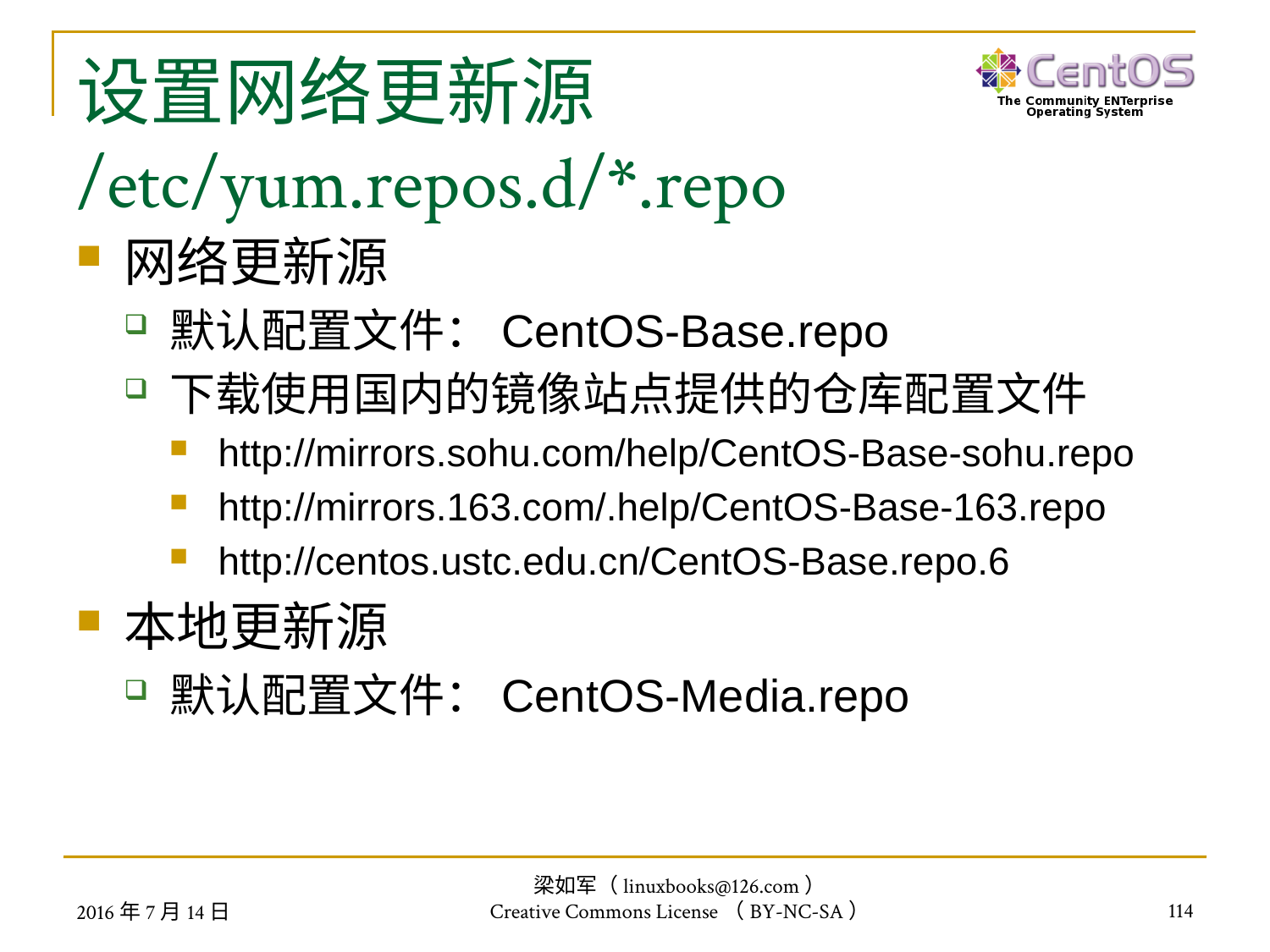

# 设置网络更新源 /etc/yum.repos.d/*.repo
网络更新源
默认配置文件：CentOS-Base.repo
下载使用国内的镜像站点提供的仓库配置文件
http://mirrors.sohu.com/help/CentOS-Base-sohu.repo
http://mirrors.163.com/.help/CentOS-Base-163.repo
http://centos.ustc.edu.cn/CentOS-Base.repo.6
本地更新源
默认配置文件：CentOS-Media.repo

梁如军（linuxbooks@126.com）
Creative Commons License（BY-NC-SA）
2016年7月14日
114